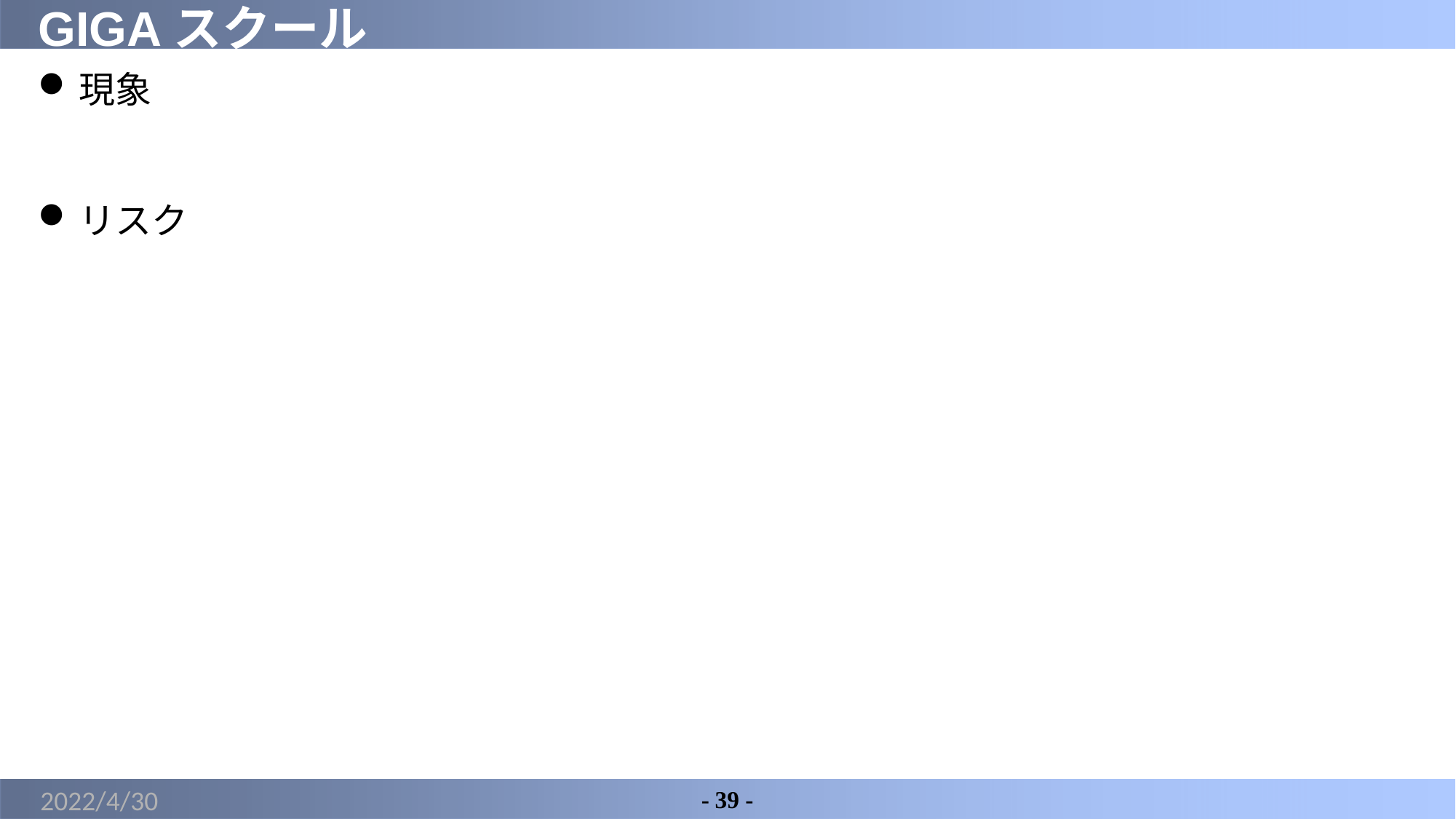

# GIGAスクール
現象

リスク

2022/4/30
- 39 -